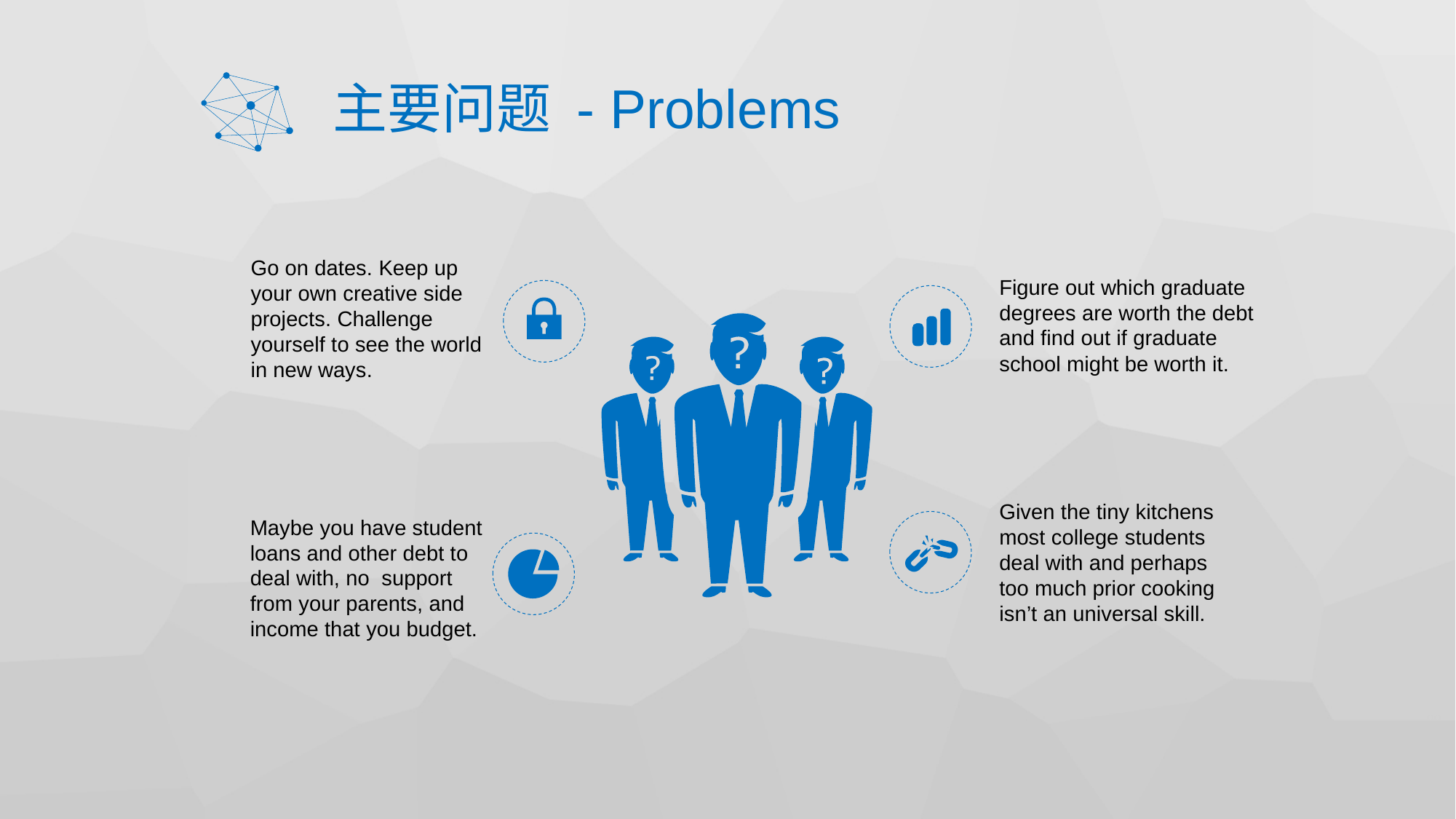

# 主要问题 - Problems
Go on dates. Keep up your own creative side projects. Challenge yourself to see the world in new ways.
Figure out which graduate degrees are worth the debt and find out if graduate school might be worth it.

Given the tiny kitchens most college students deal with and perhaps too much prior cooking isn’t an universal skill.
Maybe you have student loans and other debt to deal with, no  support from your parents, and income that you budget.